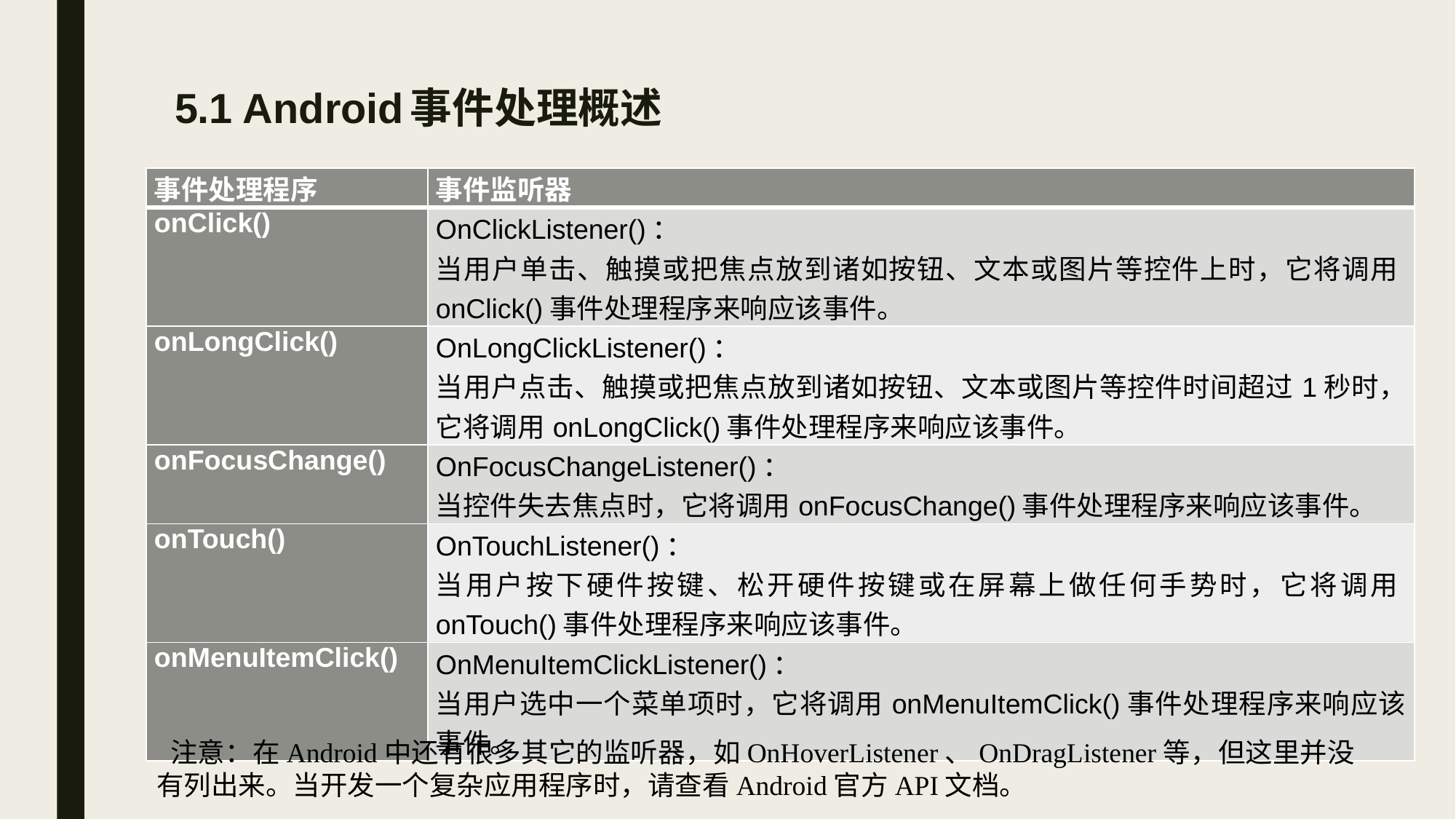

# 5.1 Android事件处理概述
| 事件处理程序 | 事件监听器 |
| --- | --- |
| onClick() | OnClickListener()： 当用户单击、触摸或把焦点放到诸如按钮、文本或图片等控件上时，它将调用onClick()事件处理程序来响应该事件。 |
| onLongClick() | OnLongClickListener()： 当用户点击、触摸或把焦点放到诸如按钮、文本或图片等控件时间超过1秒时，它将调用onLongClick()事件处理程序来响应该事件。 |
| onFocusChange() | OnFocusChangeListener()： 当控件失去焦点时，它将调用onFocusChange()事件处理程序来响应该事件。 |
| onTouch() | OnTouchListener()： 当用户按下硬件按键、松开硬件按键或在屏幕上做任何手势时，它将调用onTouch()事件处理程序来响应该事件。 |
| onMenuItemClick() | OnMenuItemClickListener()： 当用户选中一个菜单项时，它将调用onMenuItemClick()事件处理程序来响应该事件。 |
 注意：在Android中还有很多其它的监听器，如OnHoverListener、OnDragListener等，但这里并没有列出来。当开发一个复杂应用程序时，请查看Android官方API文档。